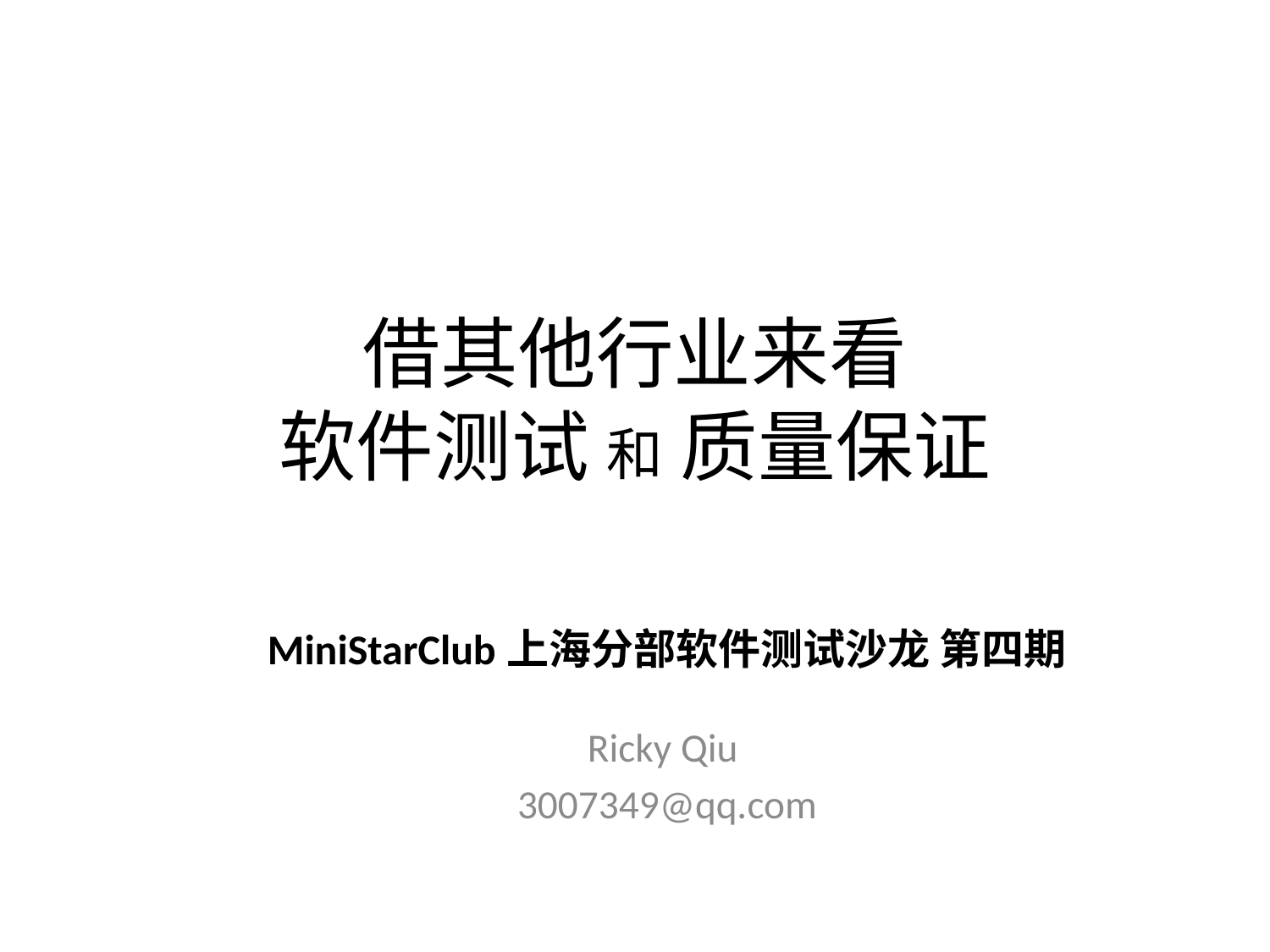

# 借其他行业来看 软件测试 和 质量保证
MiniStarClub上海分部软件测试沙龙 第四期
Ricky Qiu
3007349@qq.com